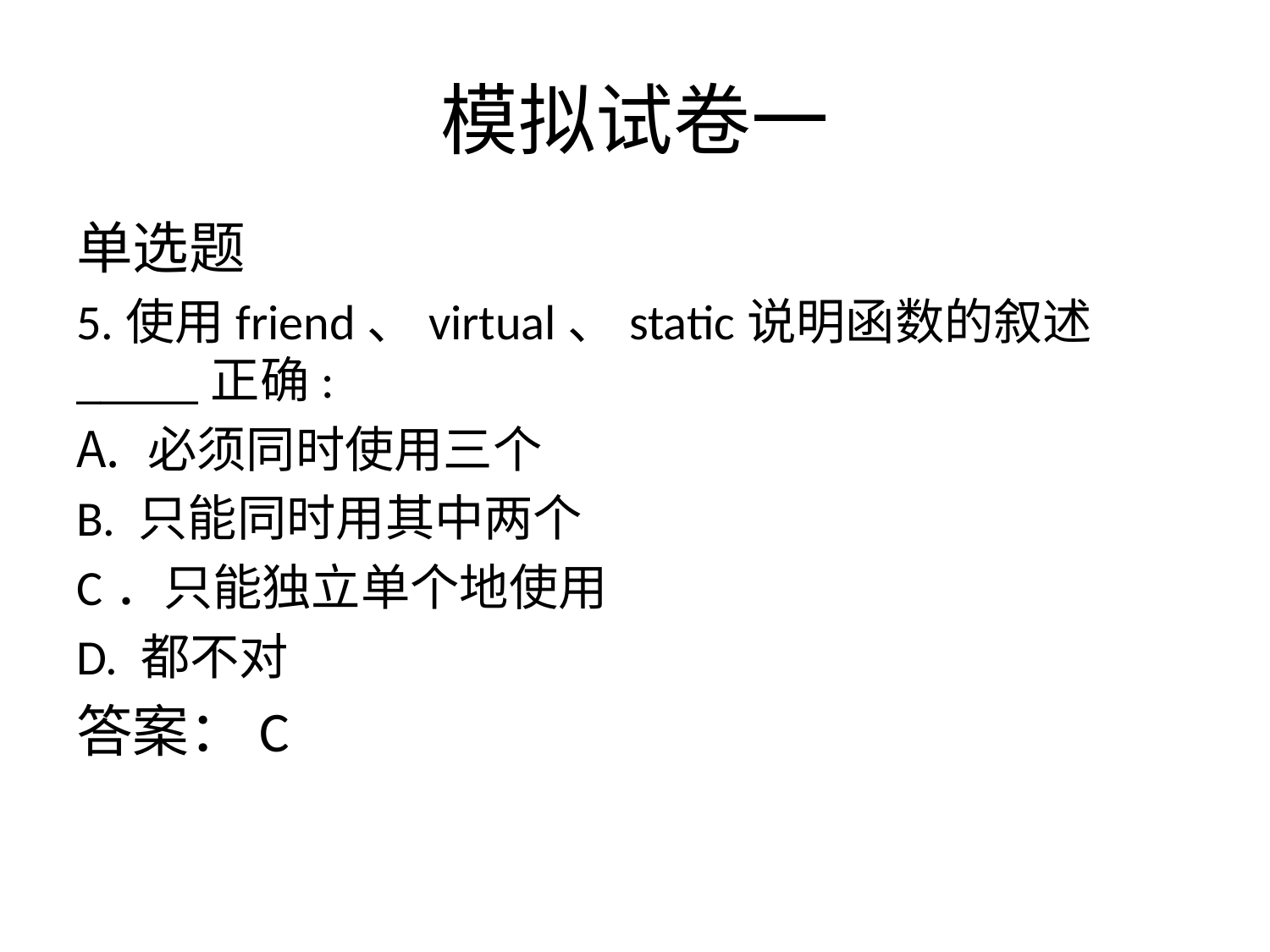

# 模拟试卷一
单选题
5.使用friend、virtual、static说明函数的叙述_____正确:
必须同时使用三个
B. 只能同时用其中两个
C．只能独立单个地使用
D. 都不对
答案：C